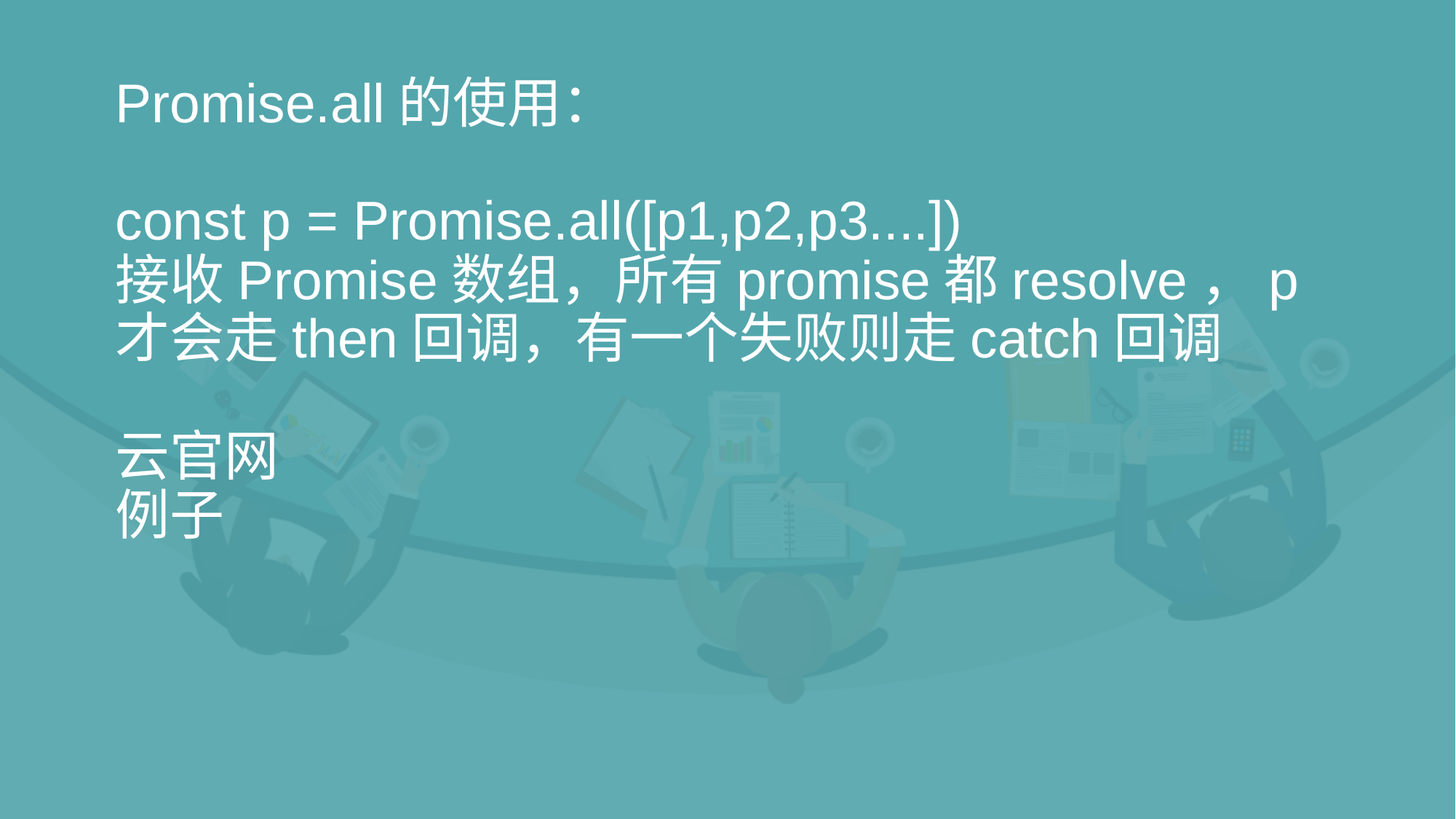

# Promise.all的使用： const p = Promise.all([p1,p2,p3....]) 接收Promise数组，所有promise都resolve，p才会走then回调，有一个失败则走catch回调 云官网 例子